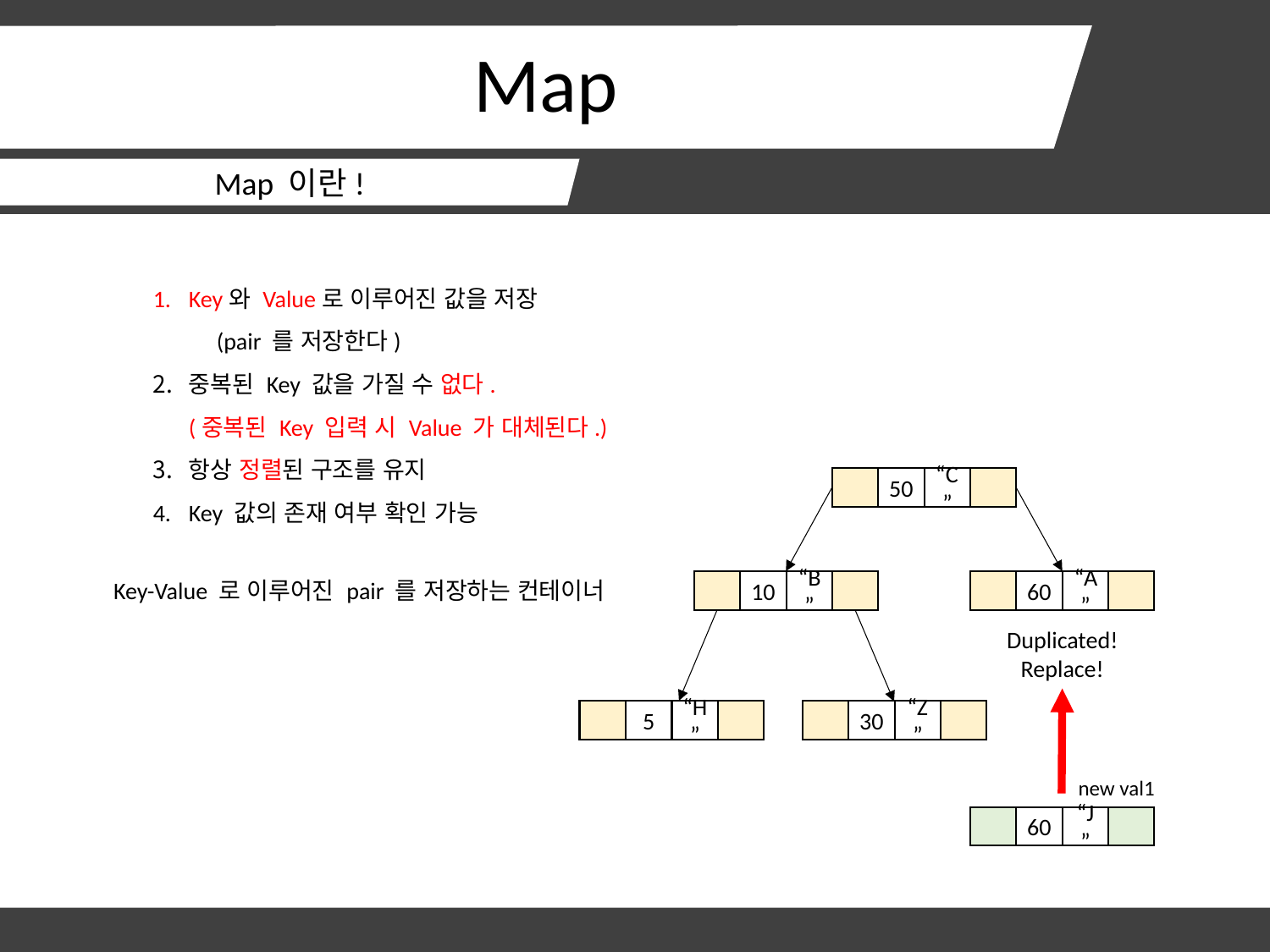

# Map
Map 이란!
Key와 Value로 이루어진 값을 저장
(pair 를 저장한다)
중복된 Key 값을 가질 수 없다.
(중복된 Key 입력 시 Value 가 대체된다.)
항상 정렬된 구조를 유지
Key 값의 존재 여부 확인 가능

50
“C”

Key-Value 로 이루어진 pair 를 저장하는 컨테이너

10
“B”

60
“A”

Duplicated!
Replace!

5
“H”

30
“Z”

new val1

60
“J”